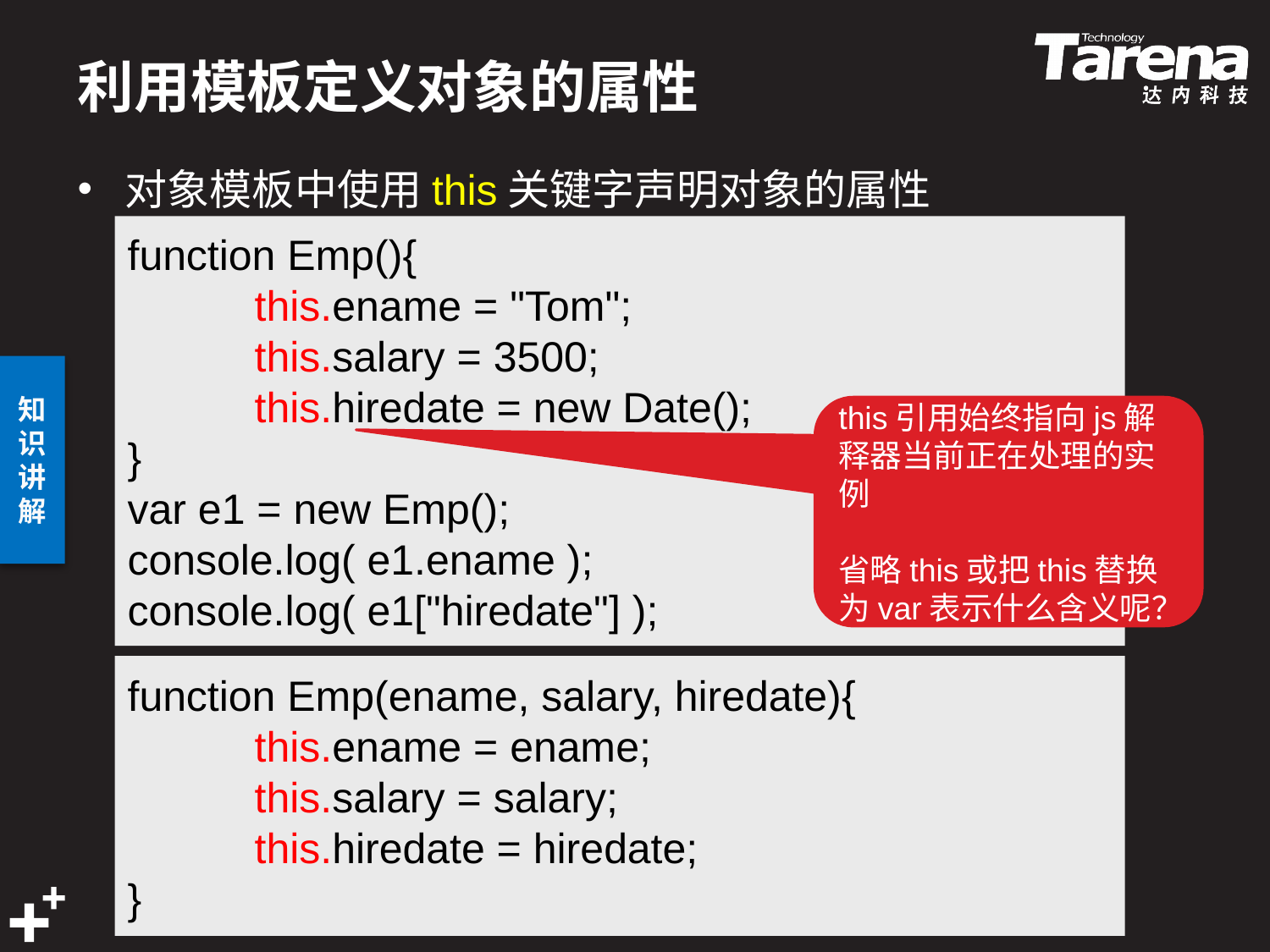

# 利用模板定义对象的属性
对象模板中使用this关键字声明对象的属性
function Emp(){
	this.ename = "Tom";
	this.salary = 3500;
	this.hiredate = new Date();
}
var e1 = new Emp();
console.log( e1.ename );
console.log( e1["hiredate"] );
this引用始终指向js解释器当前正在处理的实例

省略this或把this替换为var表示什么含义呢？
function Emp(ename, salary, hiredate){
	this.ename = ename;
	this.salary = salary;
	this.hiredate = hiredate;
}